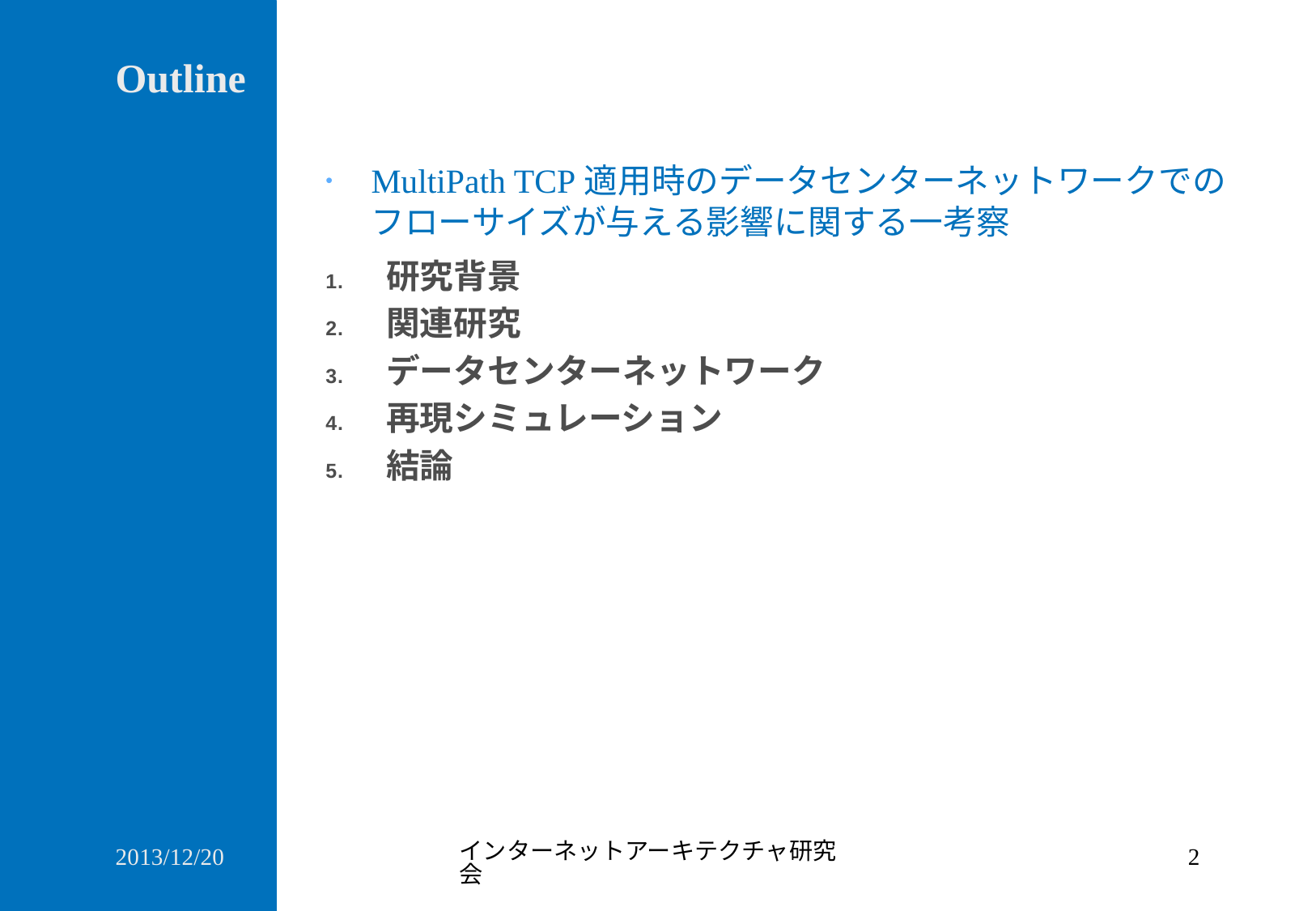

Outline
MultiPath TCP適用時のデータセンターネットワークでの
フローサイズが与える影響に関する一考察
研究背景
関連研究
データセンターネットワーク
再現シミュレーション
結論
2013/12/20
インターネットアーキテクチャ研究会
2